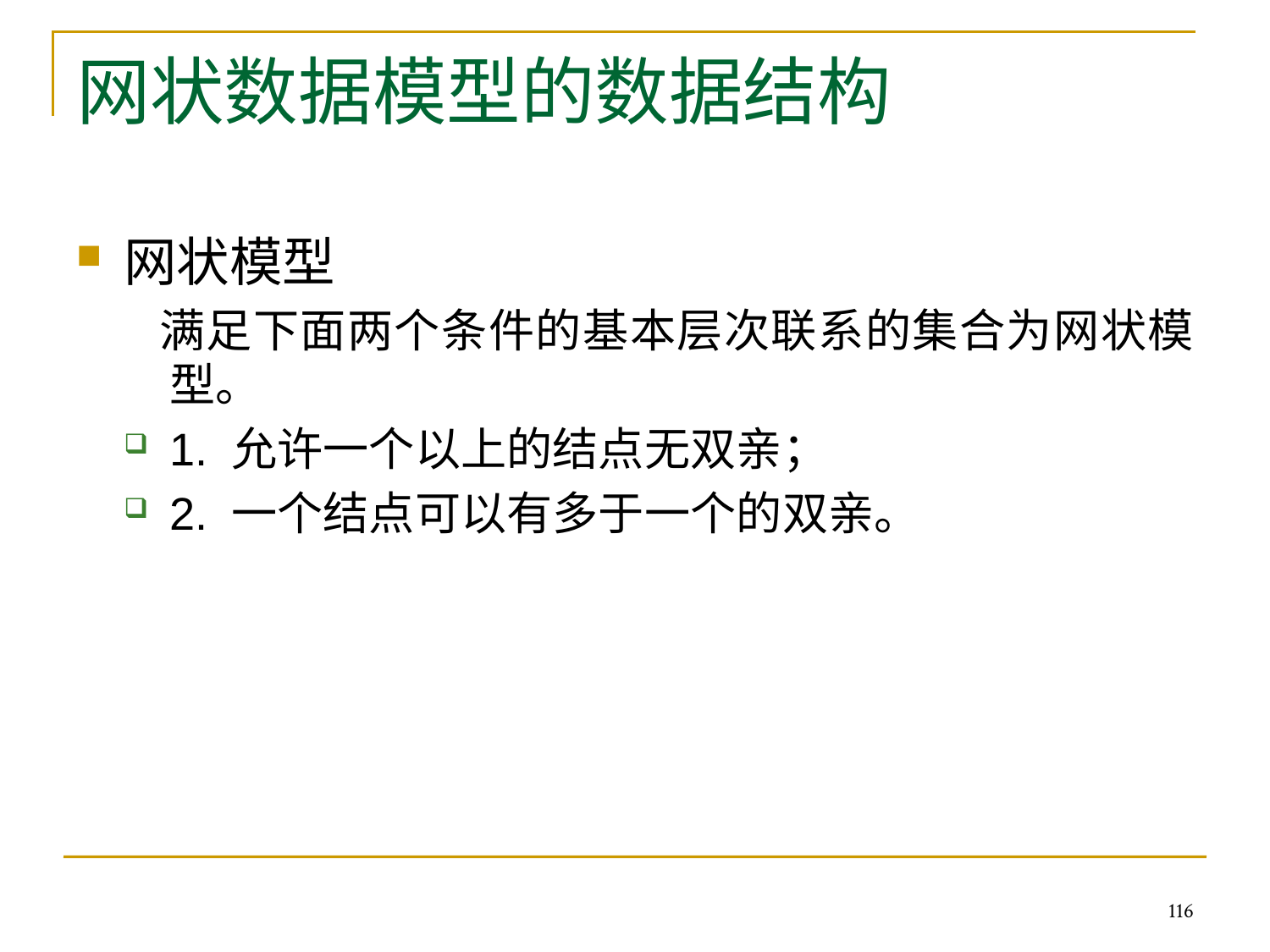

# 网状数据模型的数据结构
网状模型
  满足下面两个条件的基本层次联系的集合为网状模型。
1. 允许一个以上的结点无双亲；
2. 一个结点可以有多于一个的双亲。

116